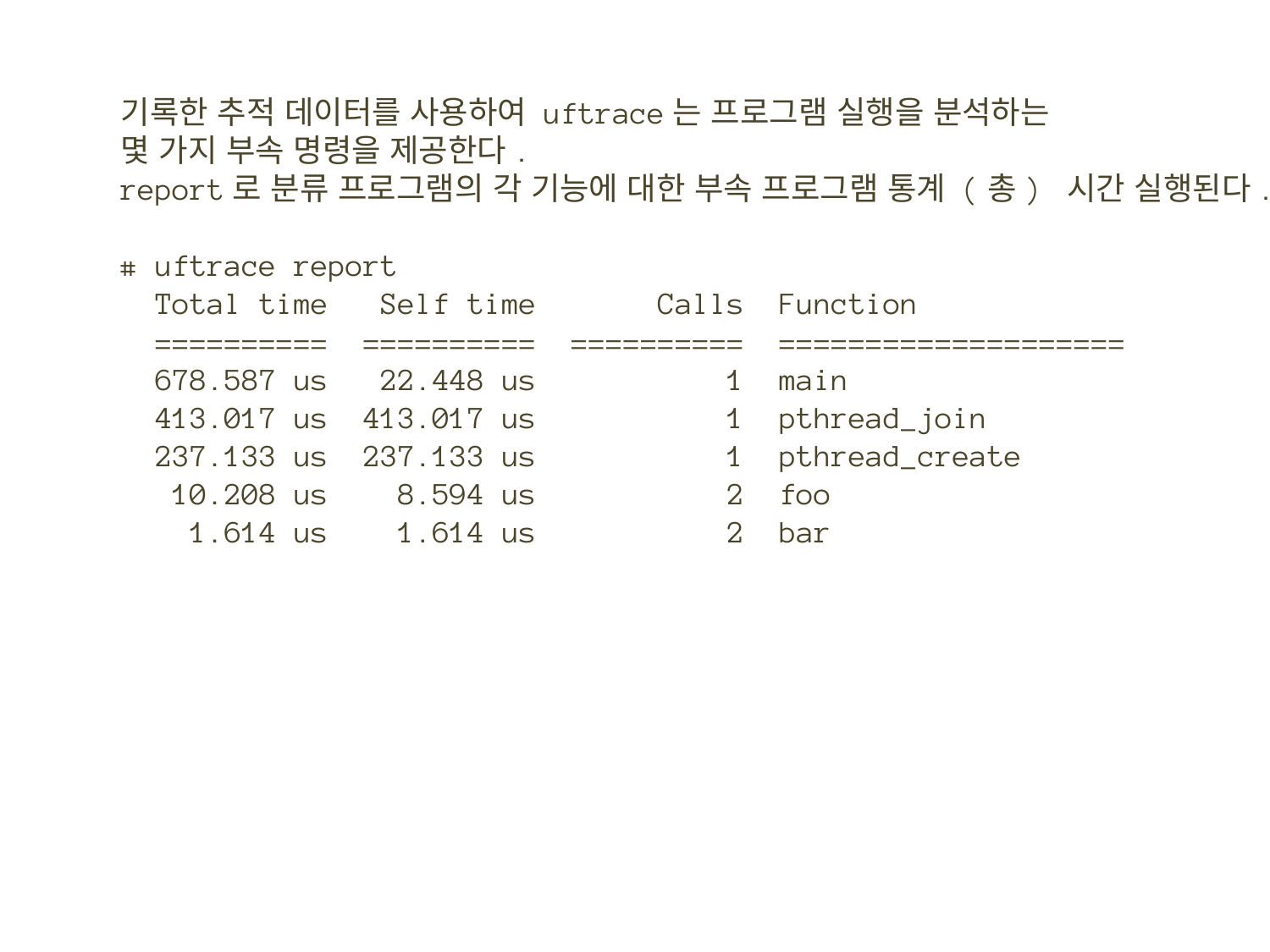

기록한 추적 데이터를 사용하여 uftrace는 프로그램 실행을 분석하는
몇 가지 부속 명령을 제공한다.
report로 분류 프로그램의 각 기능에 대한 부속 프로그램 통계 (총) 시간 실행된다.

# uftrace report
  Total time   Self time       Calls  Function
  ==========  ==========  ==========  ====================
  678.587 us   22.448 us           1  main
  413.017 us  413.017 us           1  pthread_join
  237.133 us  237.133 us           1  pthread_create
   10.208 us    8.594 us           2  foo
    1.614 us    1.614 us           2  bar